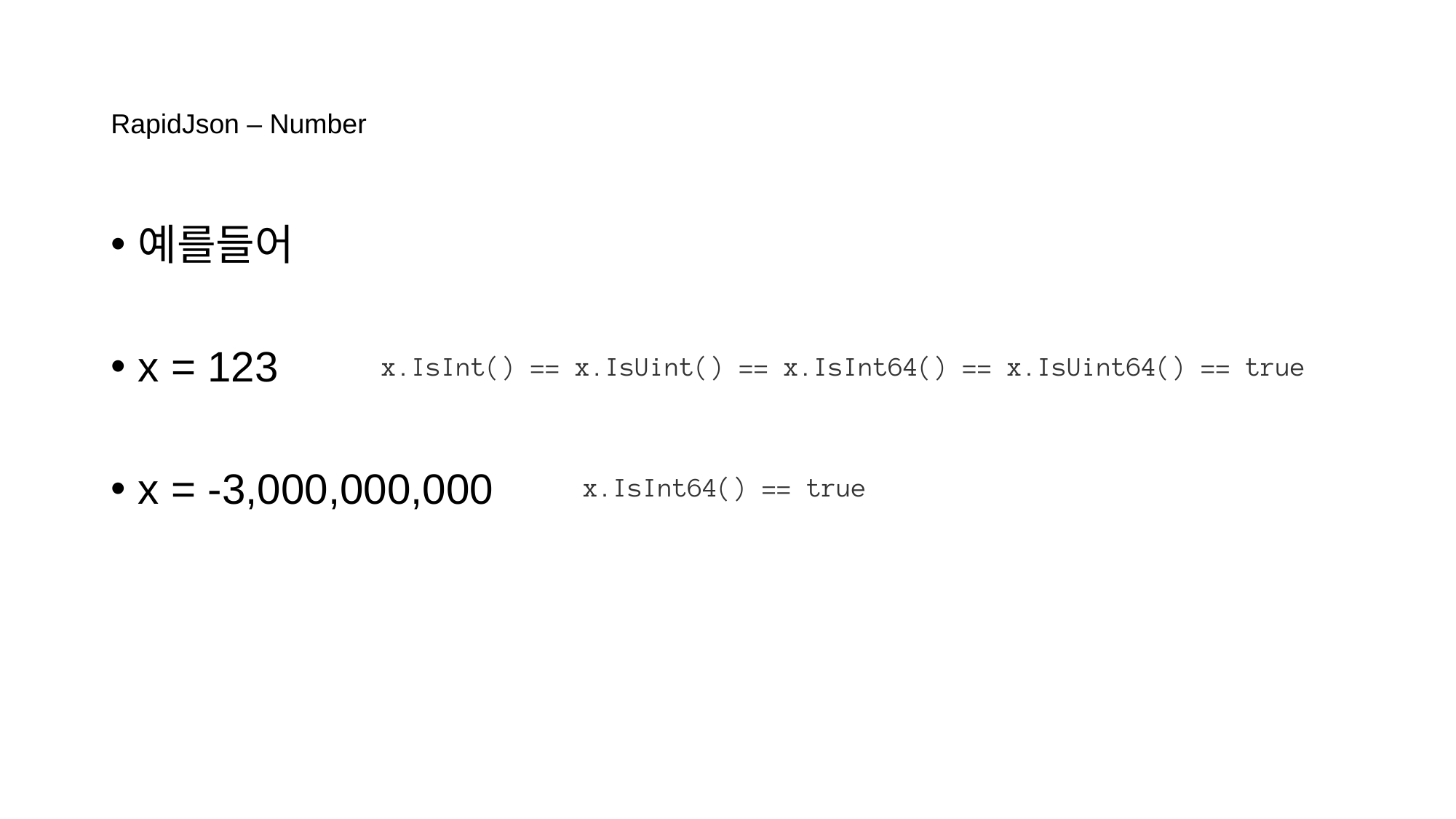

# RapidJson – Number
예를들어

x = 123

x = -3,000,000,000

x.IsInt() == x.IsUint() == x.IsInt64() == x.IsUint64() == true
x.IsInt64() == true